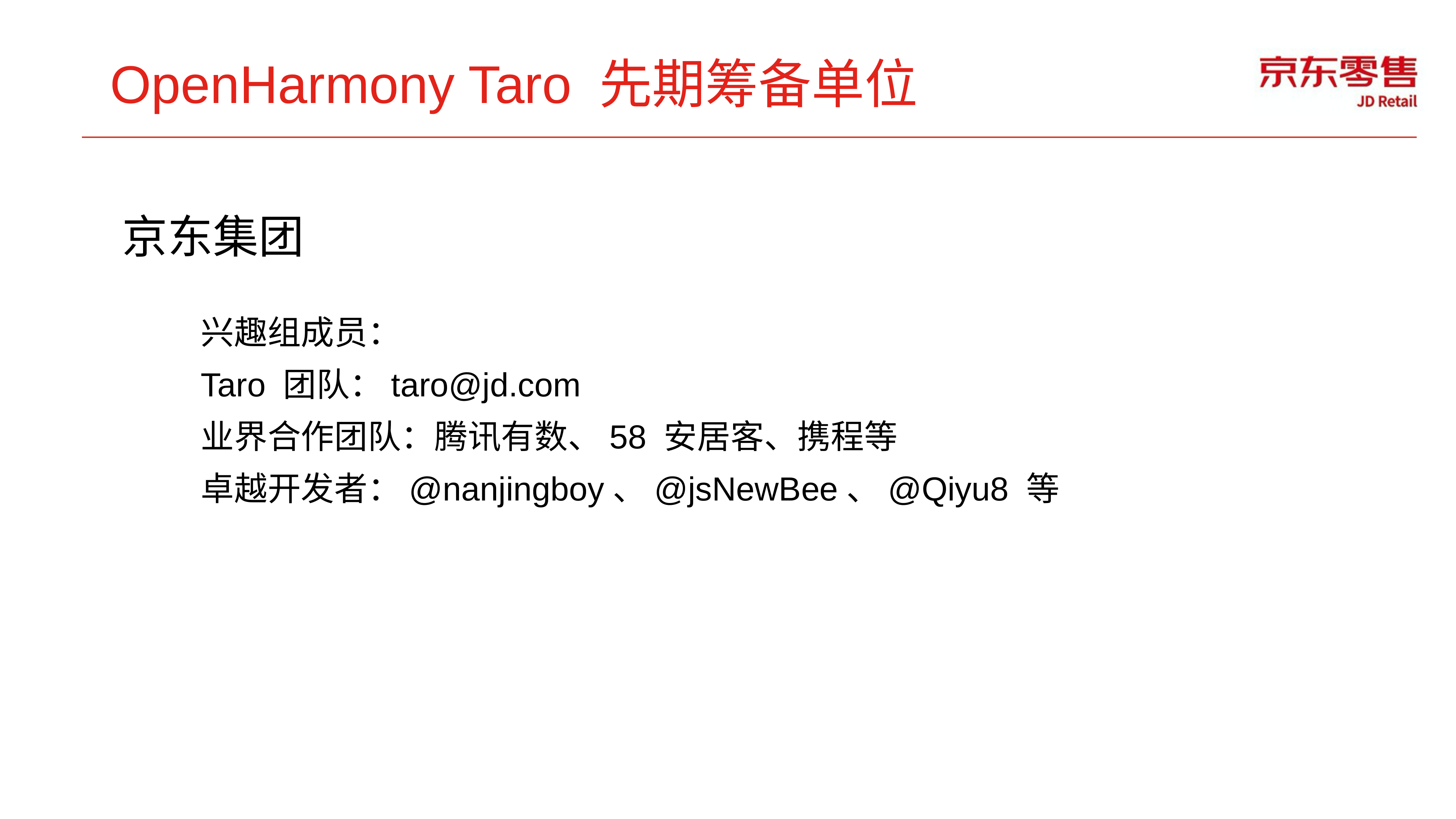

OpenHarmony Taro 先期筹备单位
京东集团
兴趣组成员：
Taro 团队：taro@jd.com
业界合作团队：腾讯有数、58 安居客、携程等
卓越开发者：@nanjingboy、@jsNewBee、@Qiyu8 等